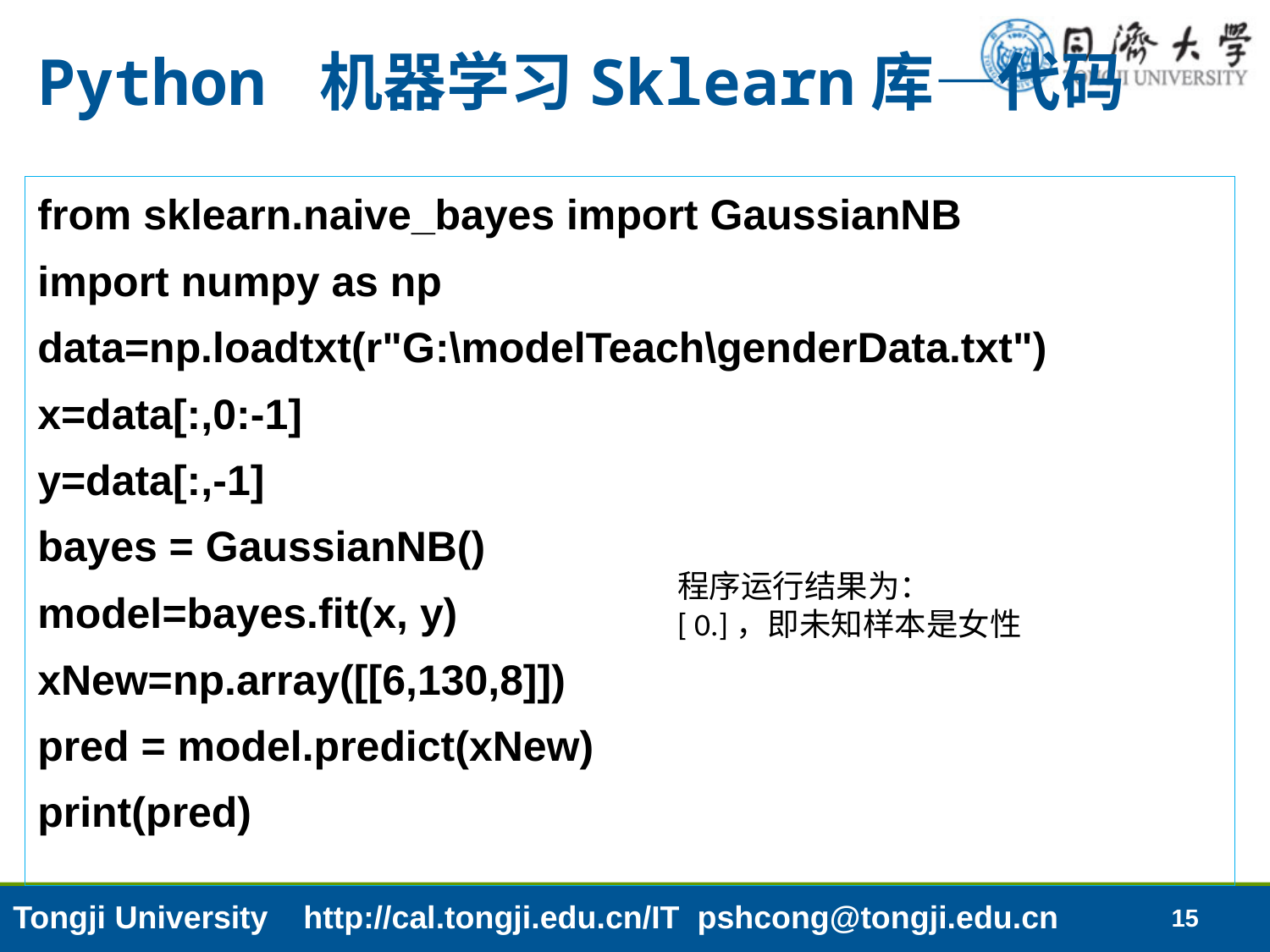

# Python 机器学习Sklearn库—代码
from sklearn.naive_bayes import GaussianNB
import numpy as np
data=np.loadtxt(r"G:\modelTeach\genderData.txt")
x=data[:,0:-1]
y=data[:,-1]
bayes = GaussianNB()
model=bayes.fit(x, y)
xNew=np.array([[6,130,8]])
pred = model.predict(xNew)
print(pred)
程序运行结果为：
[ 0.]，即未知样本是女性